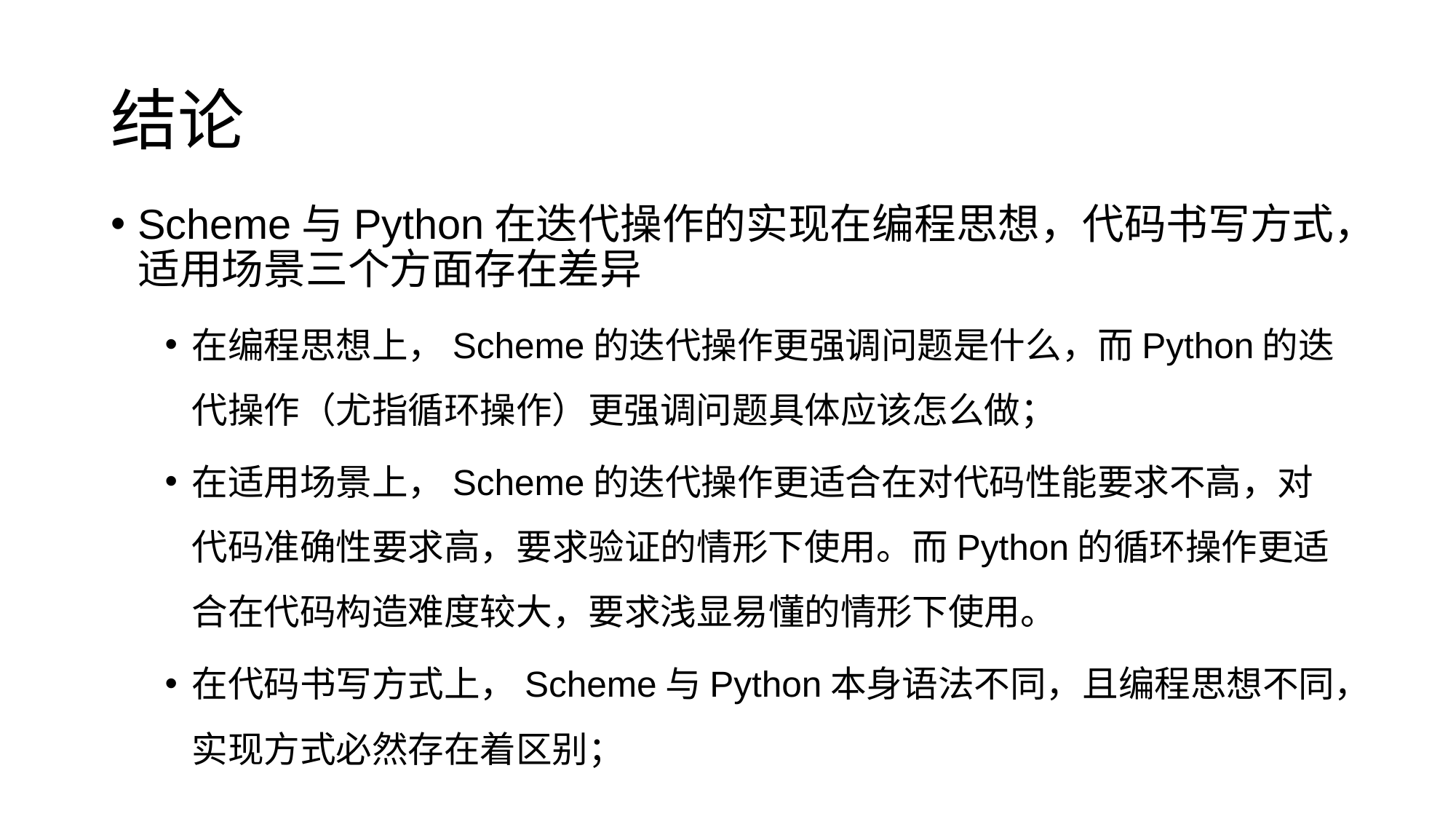

# 结论
Scheme与Python在迭代操作的实现在编程思想，代码书写方式，适用场景三个方面存在差异
在编程思想上，Scheme的迭代操作更强调问题是什么，而Python的迭代操作（尤指循环操作）更强调问题具体应该怎么做；
在适用场景上，Scheme的迭代操作更适合在对代码性能要求不高，对代码准确性要求高，要求验证的情形下使用。而Python的循环操作更适合在代码构造难度较大，要求浅显易懂的情形下使用。
在代码书写方式上，Scheme与Python本身语法不同，且编程思想不同，实现方式必然存在着区别；